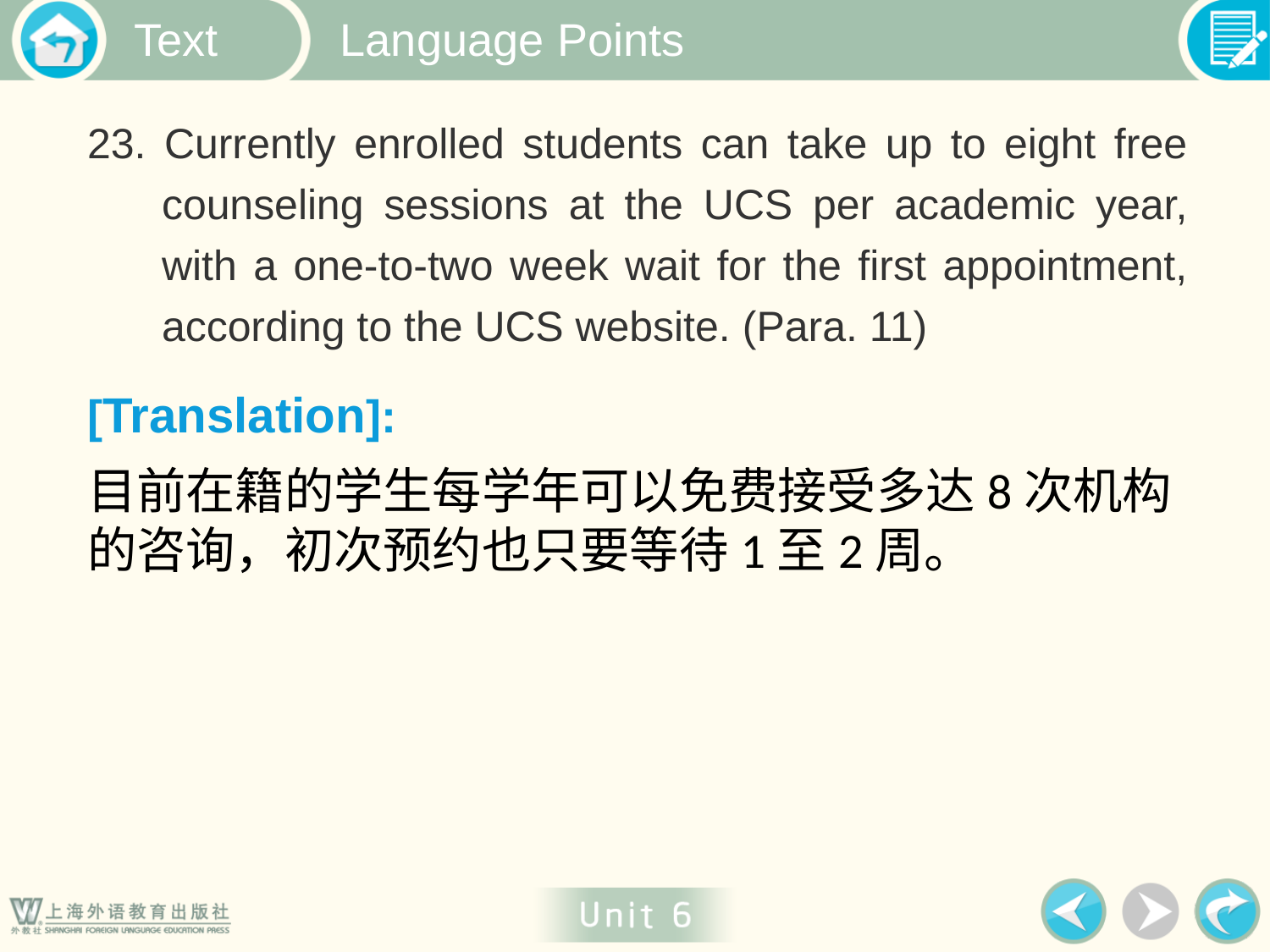

Language Points
23. Currently enrolled students can take up to eight free counseling sessions at the UCS per academic year, with a one-to-two week wait for the first appointment, according to the UCS website. (Para. 11)

[Translation]:
目前在籍的学生每学年可以免费接受多达8次机构的咨询，初次预约也只要等待1至2周。